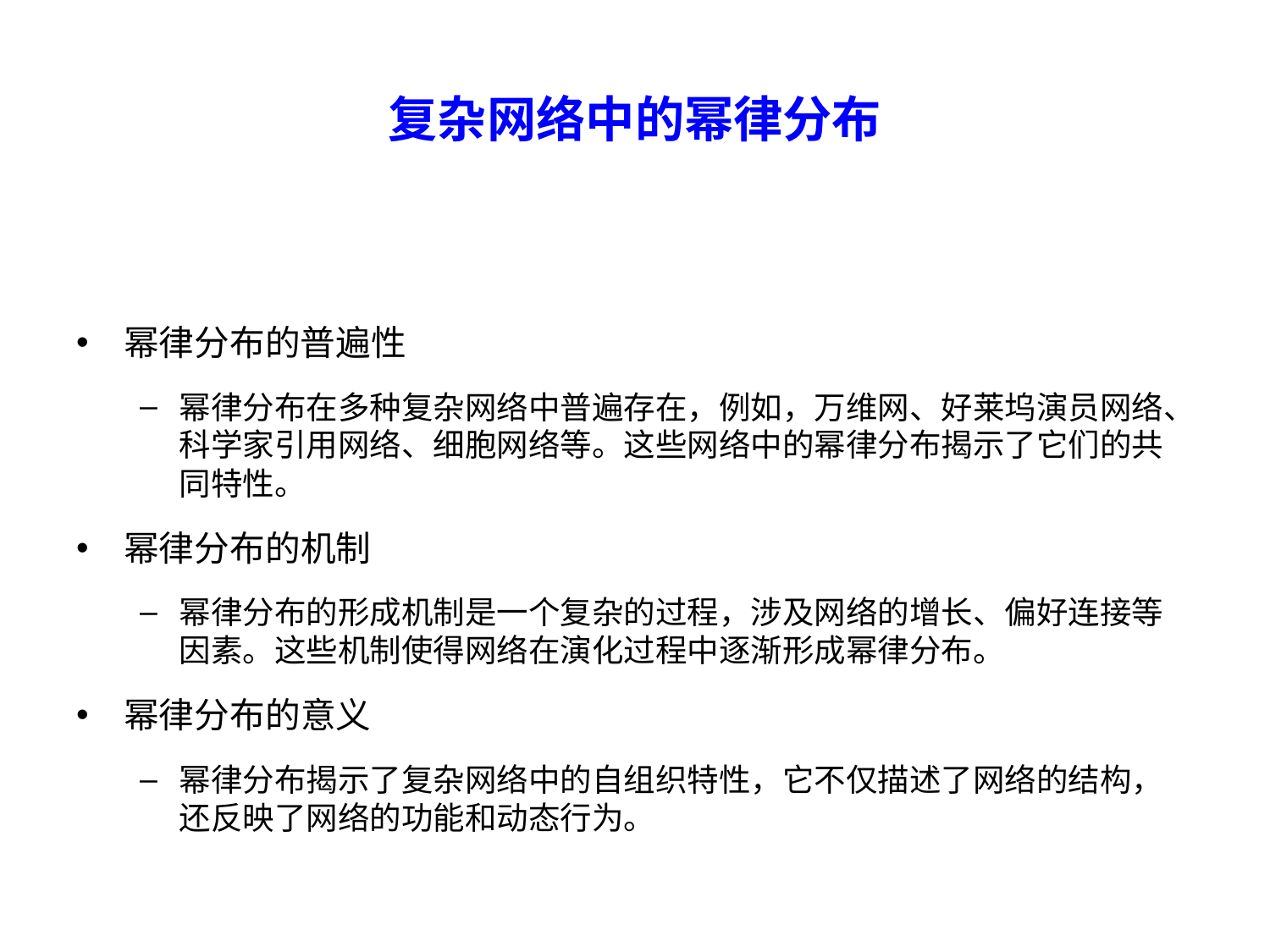

# 复杂网络中的幂律分布

幂律分布的普遍性
幂律分布在多种复杂网络中普遍存在，例如，万维网、好莱坞演员网络、科学家引用网络、细胞网络等。这些网络中的幂律分布揭示了它们的共同特性。
幂律分布的机制
幂律分布的形成机制是一个复杂的过程，涉及网络的增长、偏好连接等因素。这些机制使得网络在演化过程中逐渐形成幂律分布。
幂律分布的意义
幂律分布揭示了复杂网络中的自组织特性，它不仅描述了网络的结构，还反映了网络的功能和动态行为。